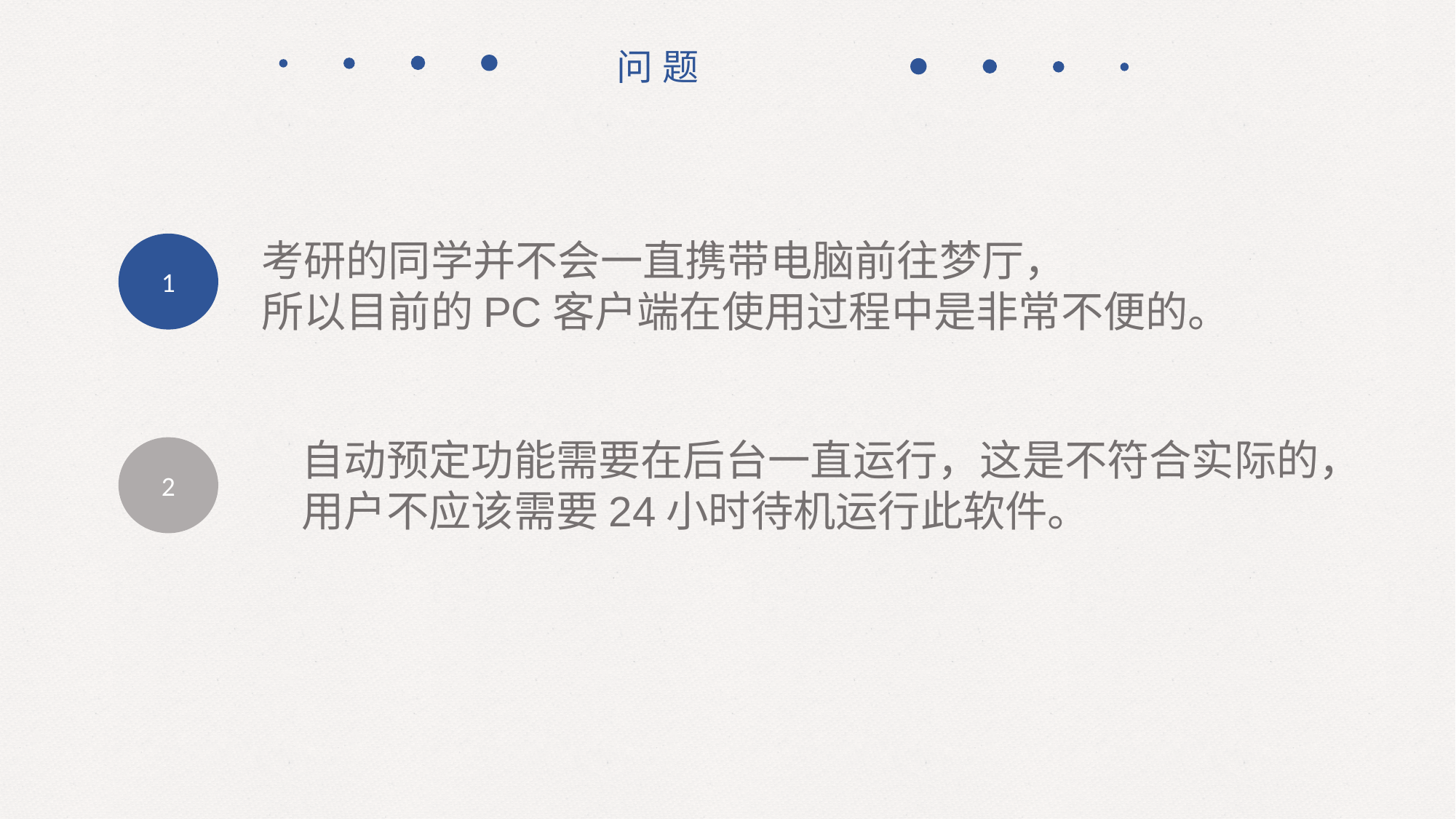

问题

考研的同学并不会一直携带电脑前往梦厅，
所以目前的PC客户端在使用过程中是非常不便的。
1
自动预定功能需要在后台一直运行，这是不符合实际的，
用户不应该需要24小时待机运行此软件。
2